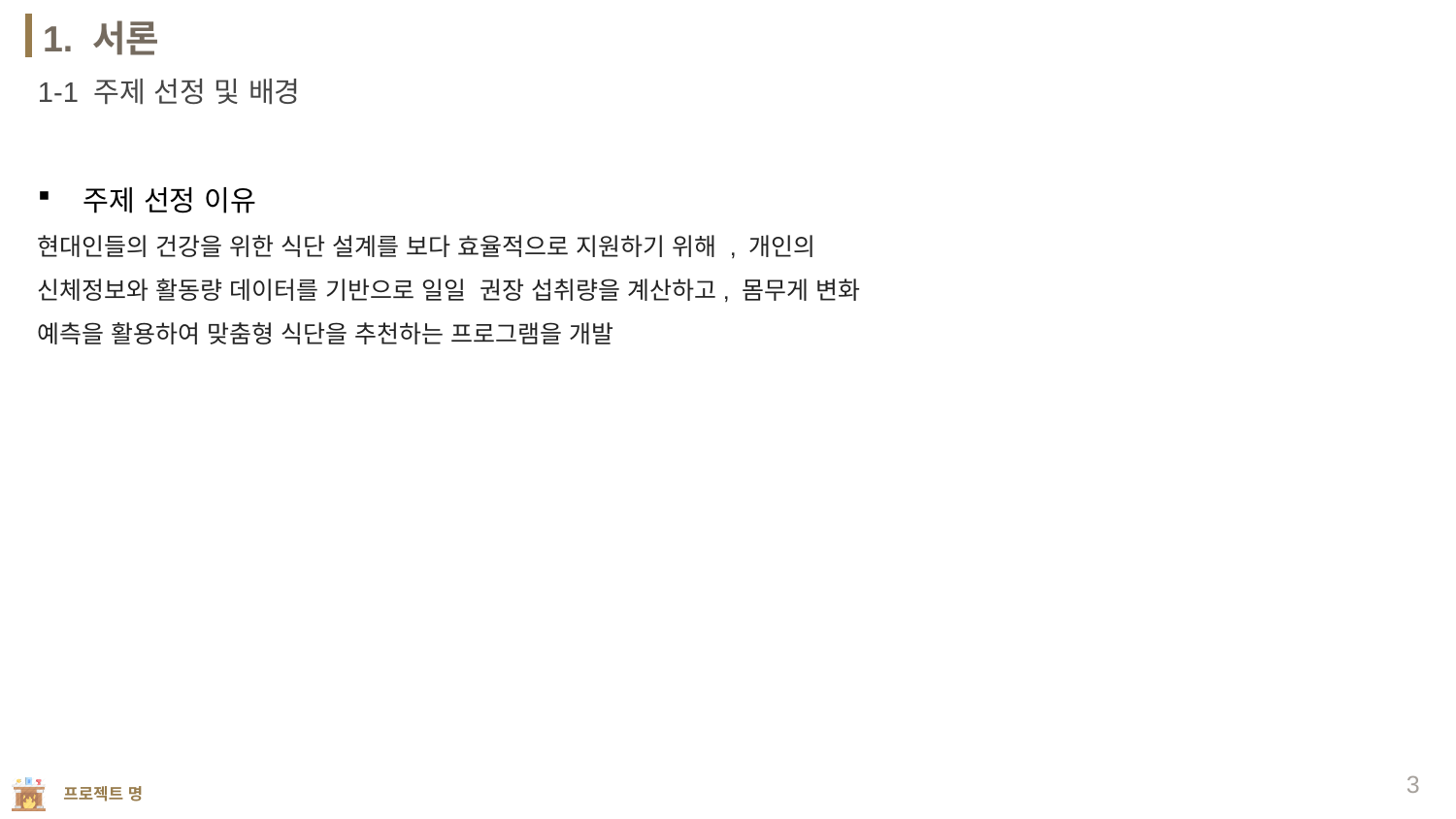

1. 서론
1-1 주제 선정 및 배경
주제 선정 이유
현대인들의 건강을 위한 식단 설계를 보다 효율적으로 지원하기 위해 , 개인의 신체정보와 활동량 데이터를 기반으로 일일  권장 섭취량을 계산하고, 몸무게 변화 예측을 활용하여 맞춤형 식단을 추천하는 프로그램을 개발
3